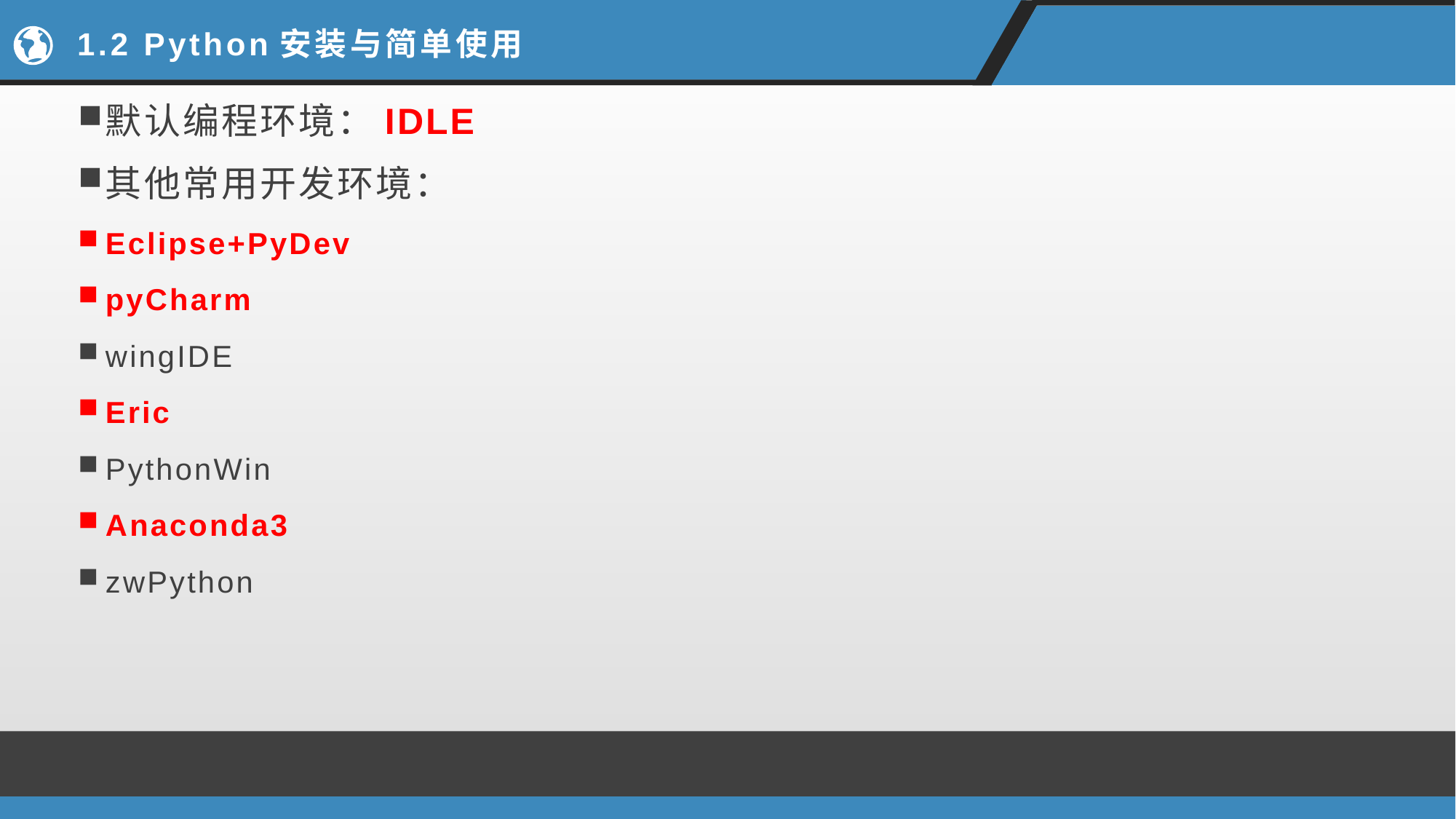

# 1.2 Python安装与简单使用

默认编程环境：IDLE
其他常用开发环境：
Eclipse+PyDev
pyCharm
wingIDE
Eric
PythonWin
Anaconda3
zwPython